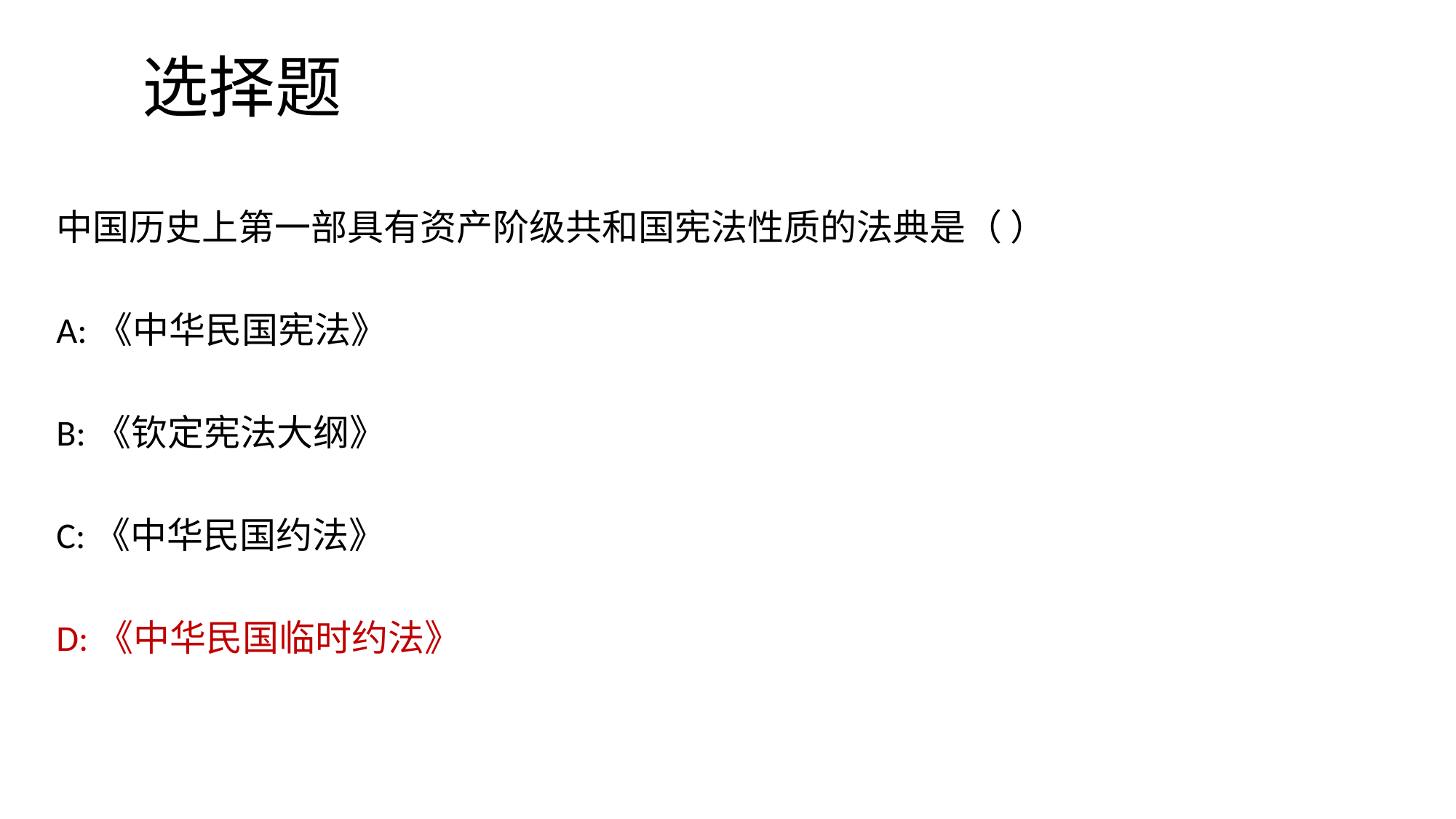

# 选择题
中国历史上第一部具有资产阶级共和国宪法性质的法典是（ ）
A:《中华民国宪法》
B:《钦定宪法大纲》
C:《中华民国约法》
D:《中华民国临时约法》